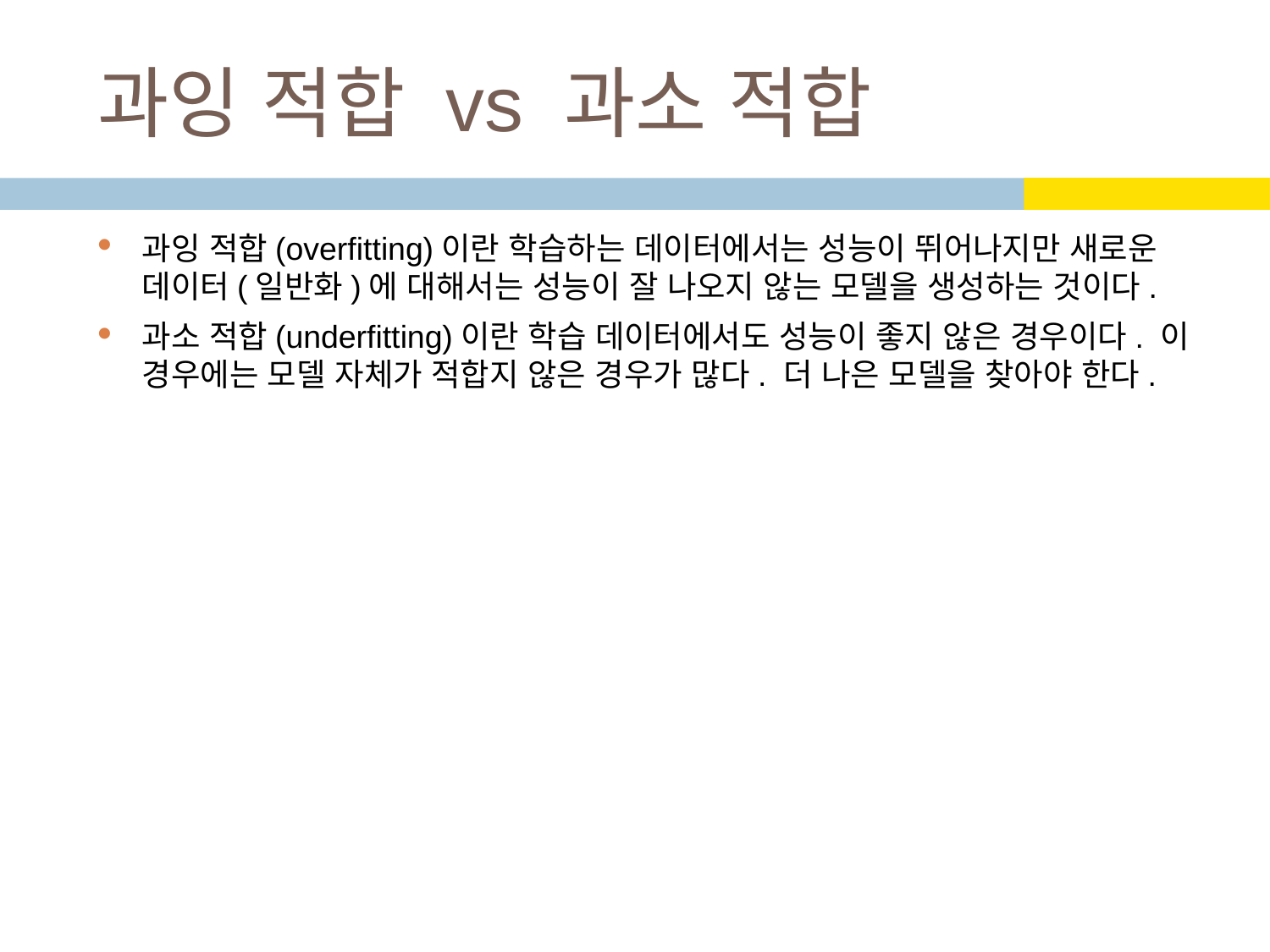

# 과잉 적합 vs 과소 적합
과잉 적합(overfitting)이란 학습하는 데이터에서는 성능이 뛰어나지만 새로운 데이터(일반화)에 대해서는 성능이 잘 나오지 않는 모델을 생성하는 것이다.
과소 적합(underfitting)이란 학습 데이터에서도 성능이 좋지 않은 경우이다. 이 경우에는 모델 자체가 적합지 않은 경우가 많다. 더 나은 모델을 찾아야 한다.